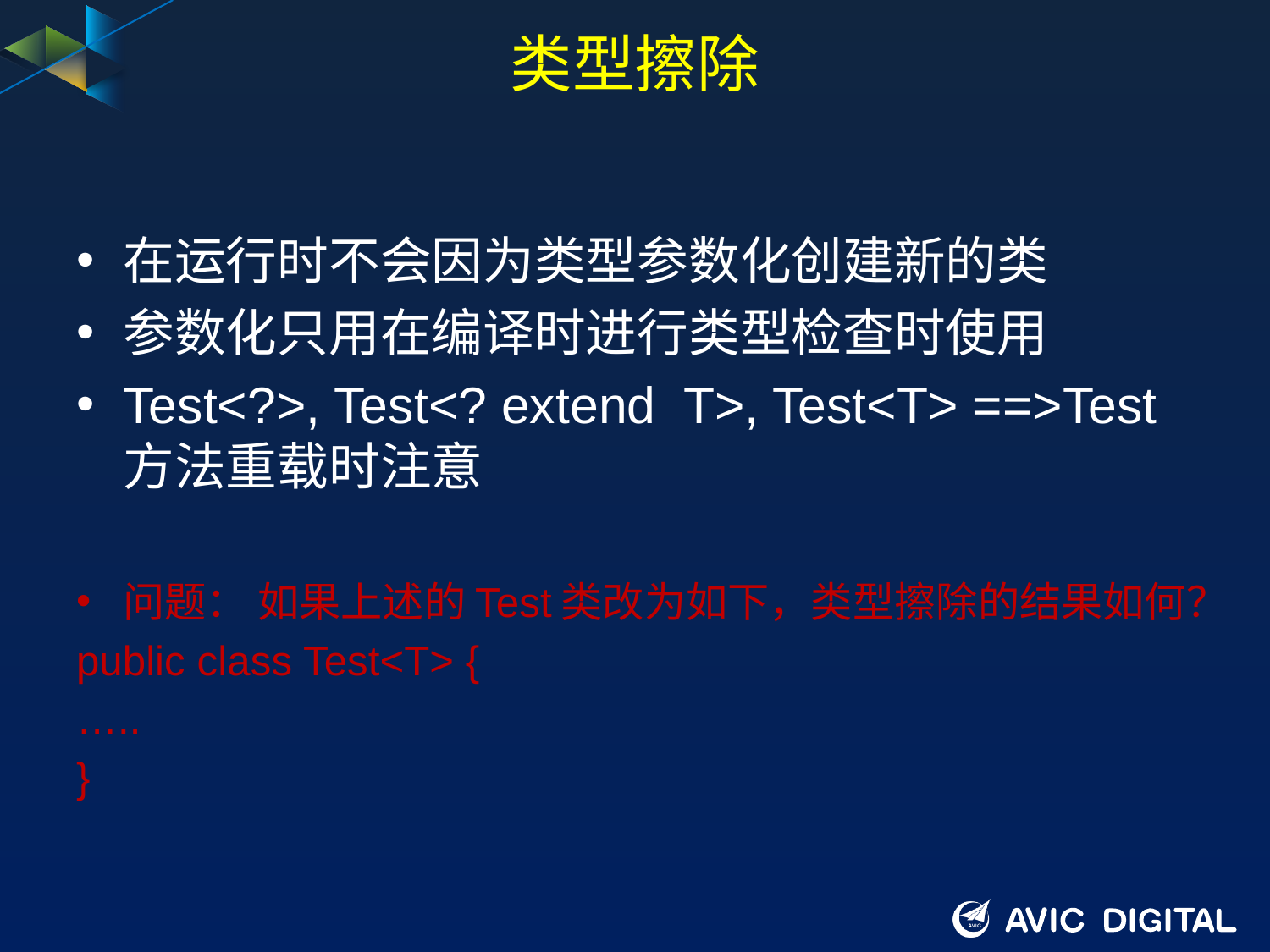

# 类型擦除
在运行时不会因为类型参数化创建新的类
参数化只用在编译时进行类型检查时使用
Test<?>, Test<? extend  T>, Test<T> ==>Test  方法重载时注意

问题： 如果上述的Test类改为如下，类型擦除的结果如何？
public class Test<T> {
…..
}